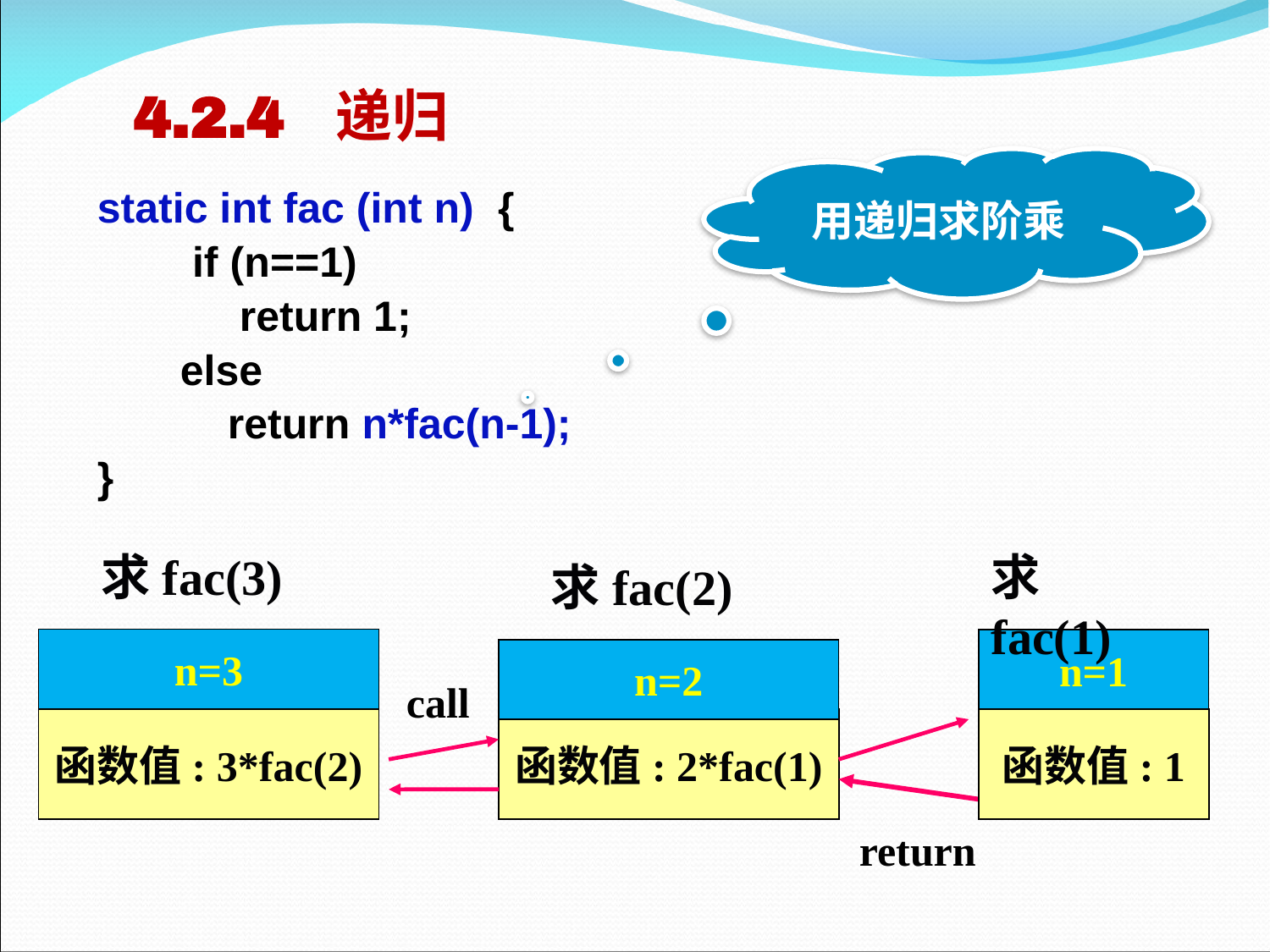

# 4.2.4  递归
用递归求阶乘
static int fac (int n)  {
        if (n==1)
            return 1;
       else
           return n*fac(n-1);
}
求fac(3)
函数值: 3*fac(2)
求fac(1)
函数值: 1
n=1
求fac(2)
n=2
n=3
call
函数值: 2*fac(1)

return